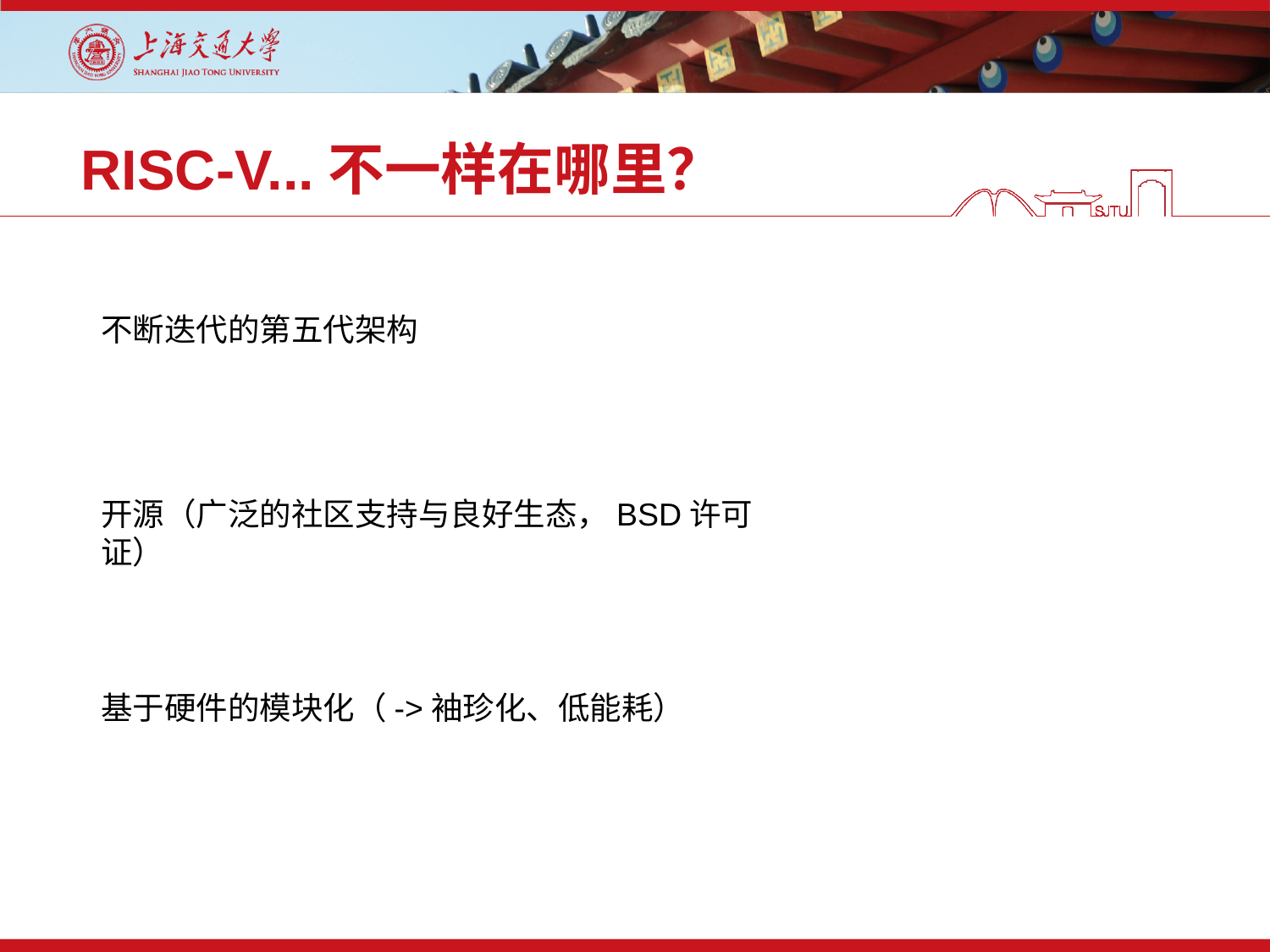

# RISC-V...不一样在哪里？
不断迭代的第五代架构
开源（广泛的社区支持与良好生态，BSD许可证）
基于硬件的模块化（->袖珍化、低能耗）